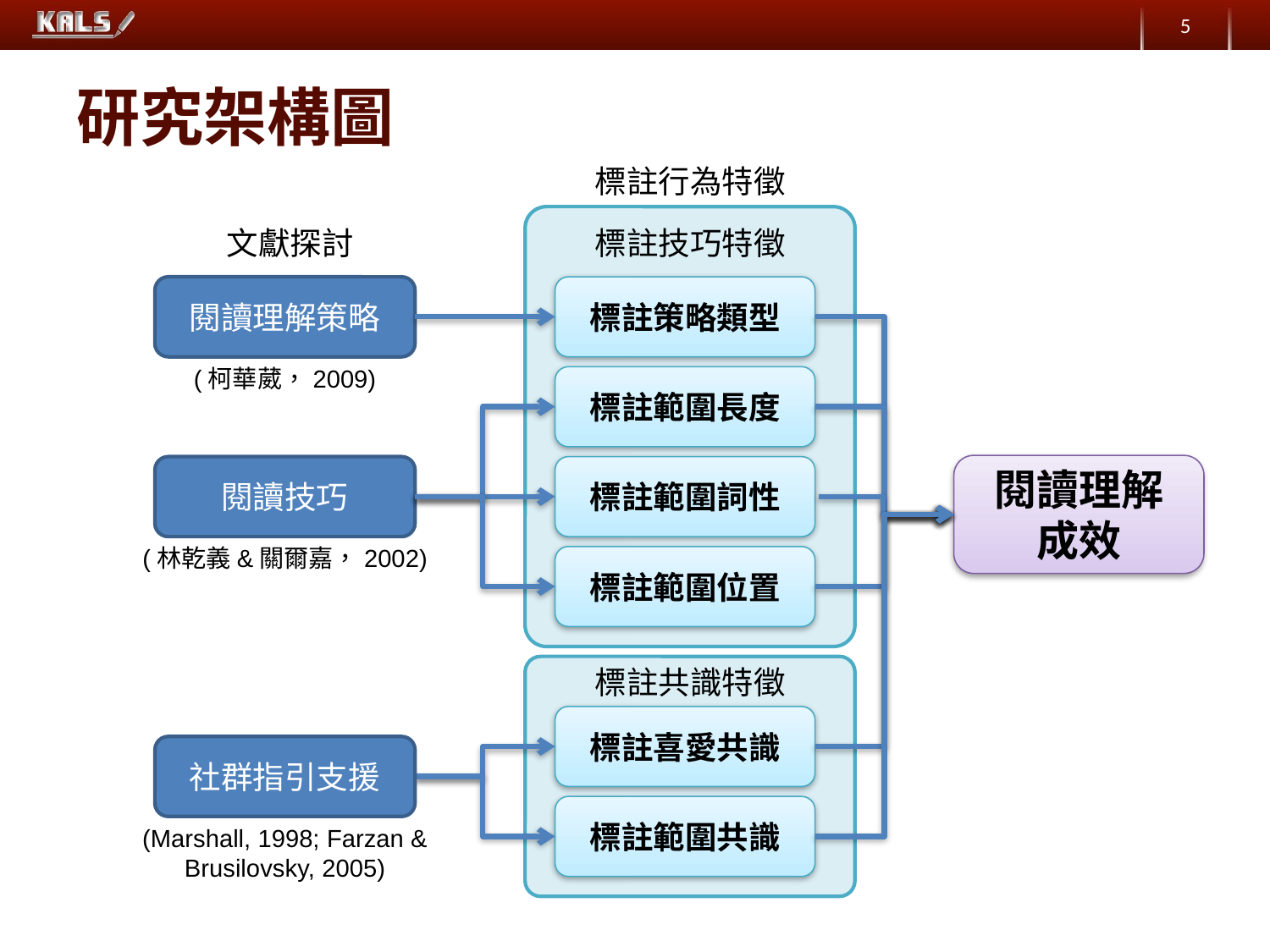

5
# 研究架構圖
標註行為特徵

標註技巧特徵
文獻探討
閱讀理解策略
標註策略類型
(柯華葳，2009)
標註範圍長度
閱讀技巧
標註範圍詞性
(林乾義&關爾嘉，2002)
標註範圍位置

標註共識特徵
標註喜愛共識
社群指引支援
標註範圍共識
(Marshall, 1998; Farzan & Brusilovsky, 2005)
閱讀理解
成效